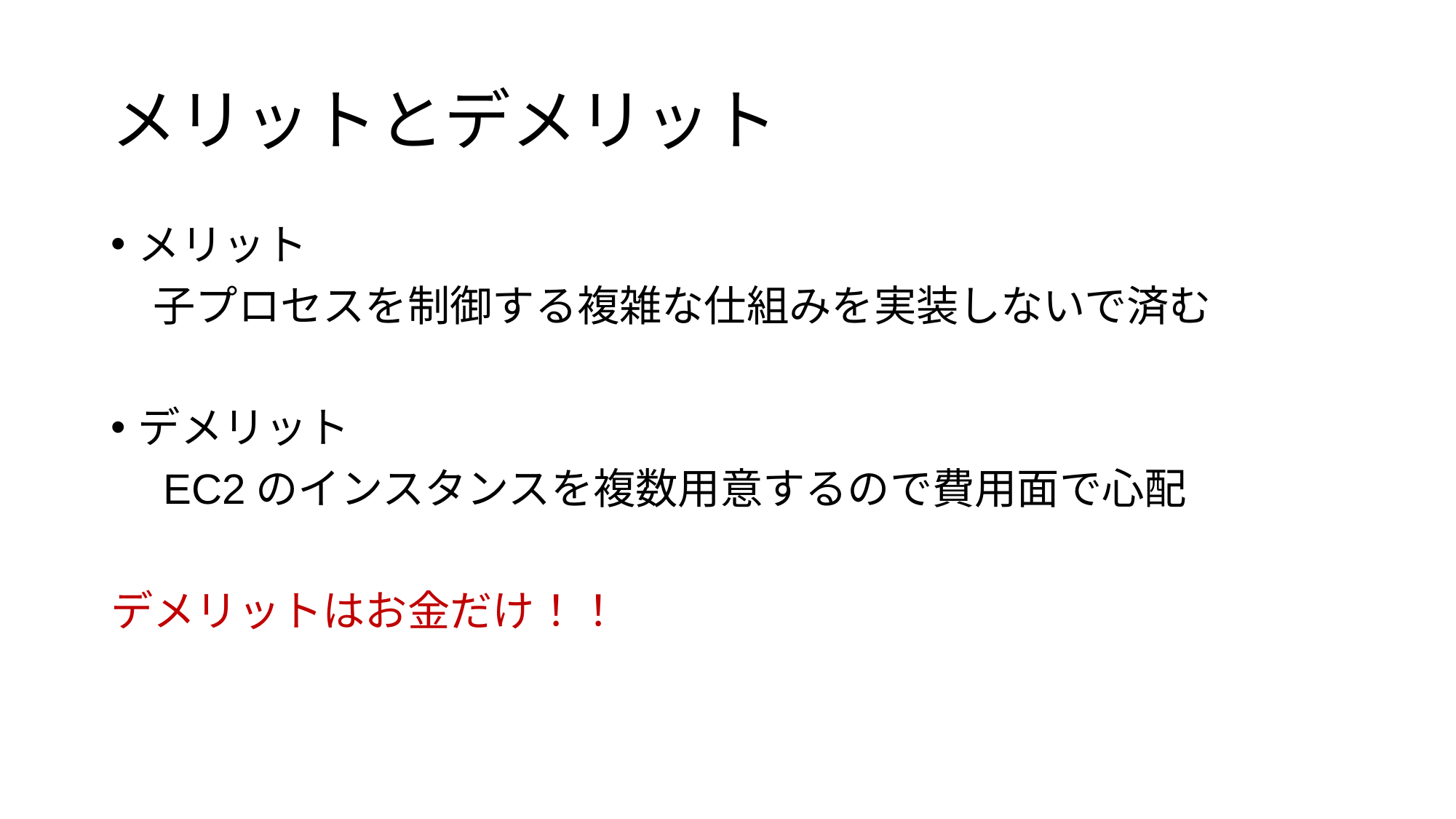

# メリットとデメリット
メリット
　子プロセスを制御する複雑な仕組みを実装しないで済む

デメリット
　EC2のインスタンスを複数用意するので費用面で心配

デメリットはお金だけ！！